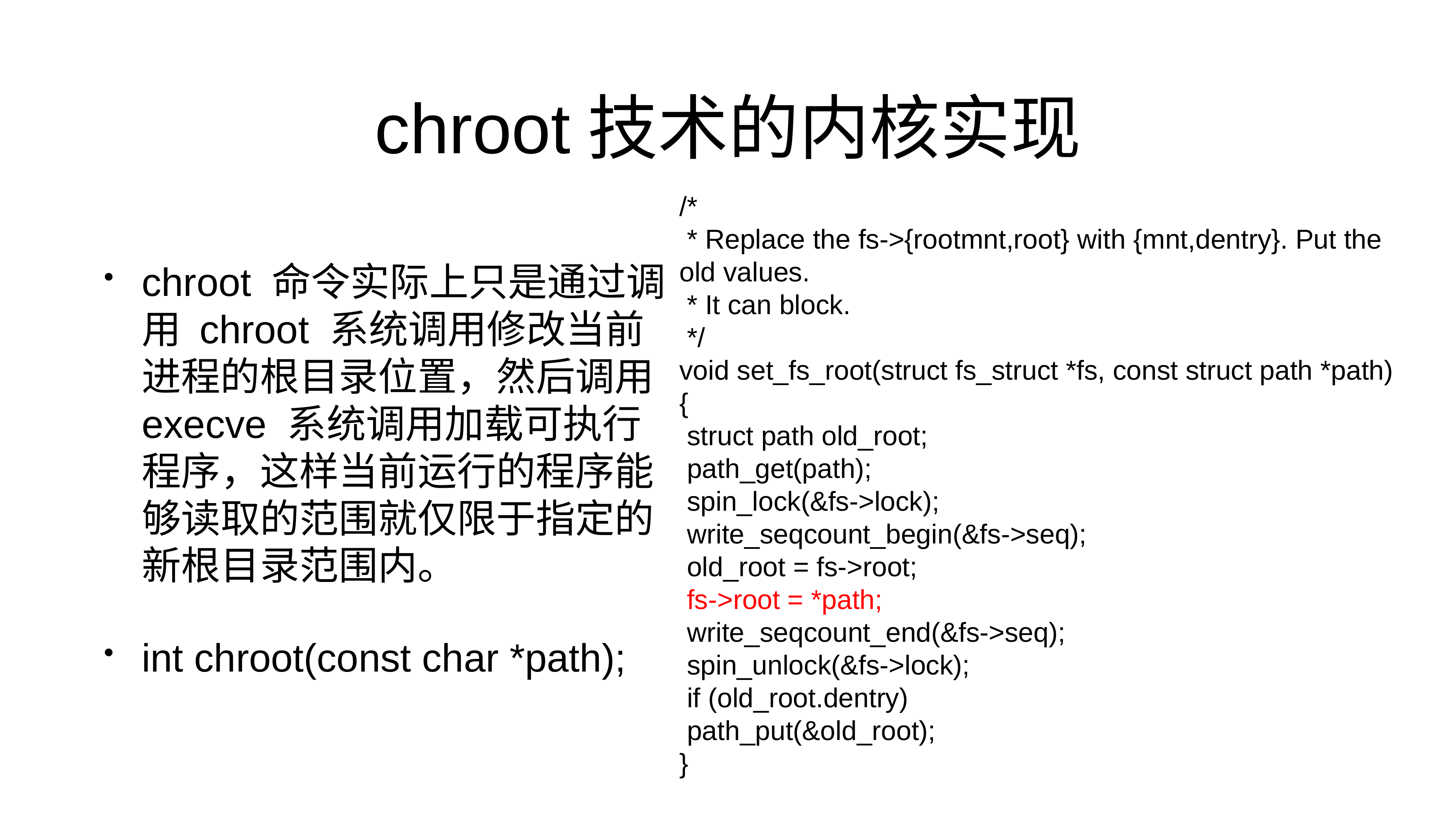

# chroot技术的内核实现
/*
 * Replace the fs->{rootmnt,root} with {mnt,dentry}. Put the old values.
 * It can block.
 */
void set_fs_root(struct fs_struct *fs, const struct path *path)
{
 struct path old_root;
 path_get(path);
 spin_lock(&fs->lock);
 write_seqcount_begin(&fs->seq);
 old_root = fs->root;
 fs->root = *path;
 write_seqcount_end(&fs->seq);
 spin_unlock(&fs->lock);
 if (old_root.dentry)
 path_put(&old_root);
}
chroot 命令实际上只是通过调用 chroot 系统调用修改当前进程的根目录位置，然后调用 execve 系统调用加载可执行程序，这样当前运行的程序能够读取的范围就仅限于指定的新根目录范围内。
int chroot(const char *path);